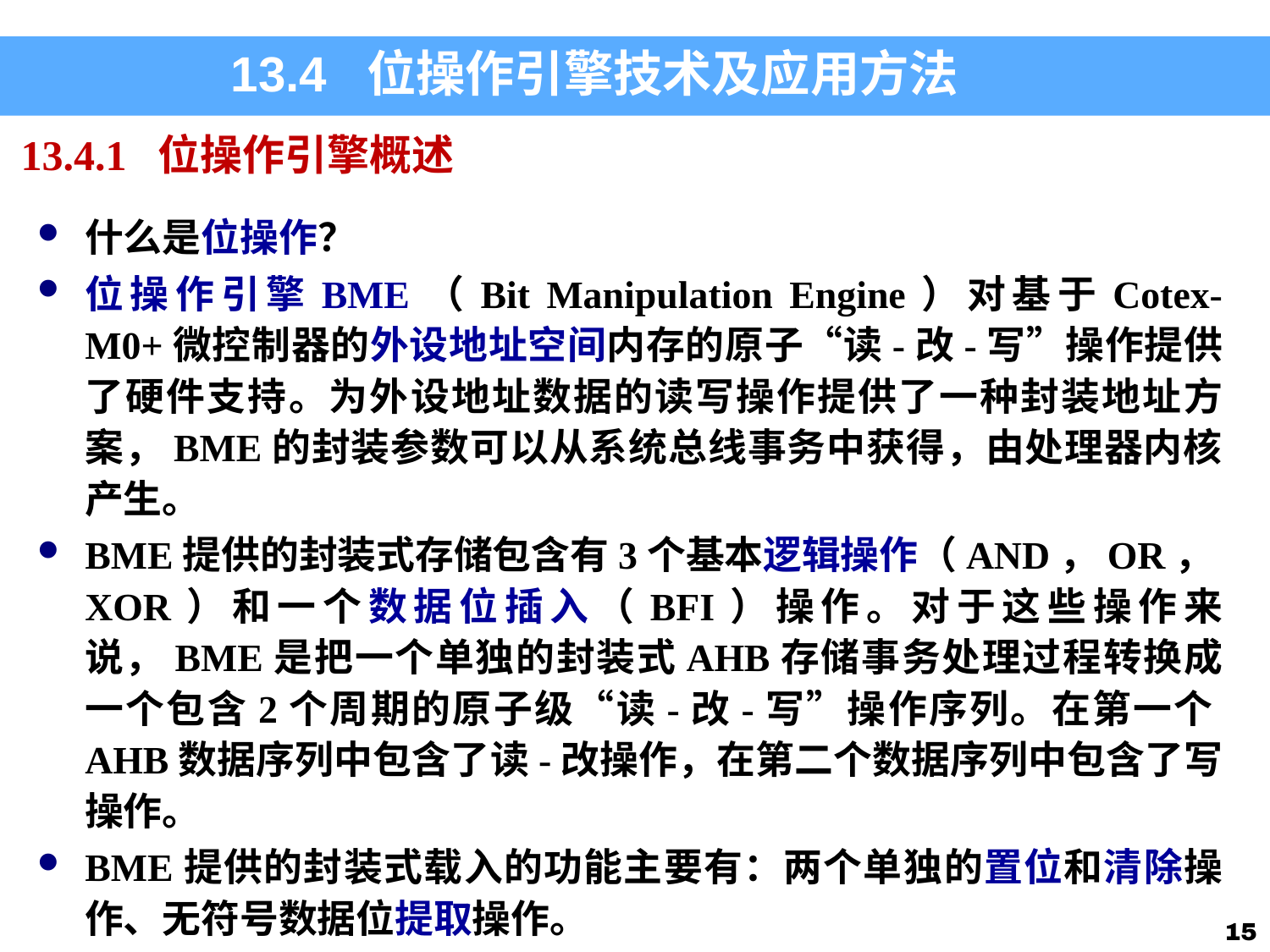

13.4  位操作引擎技术及应用方法
13.4.1  位操作引擎概述
什么是位操作？
位操作引擎BME（Bit Manipulation Engine）对基于Cotex-M0+微控制器的外设地址空间内存的原子“读-改-写”操作提供了硬件支持。为外设地址数据的读写操作提供了一种封装地址方案，BME的封装参数可以从系统总线事务中获得，由处理器内核产生。
BME提供的封装式存储包含有3个基本逻辑操作（AND，OR，XOR）和一个数据位插入（BFI）操作。对于这些操作来说，BME是把一个单独的封装式AHB存储事务处理过程转换成一个包含2个周期的原子级“读-改-写”操作序列。在第一个AHB数据序列中包含了读-改操作，在第二个数据序列中包含了写操作。
BME提供的封装式载入的功能主要有：两个单独的置位和清除操作、无符号数据位提取操作。
15